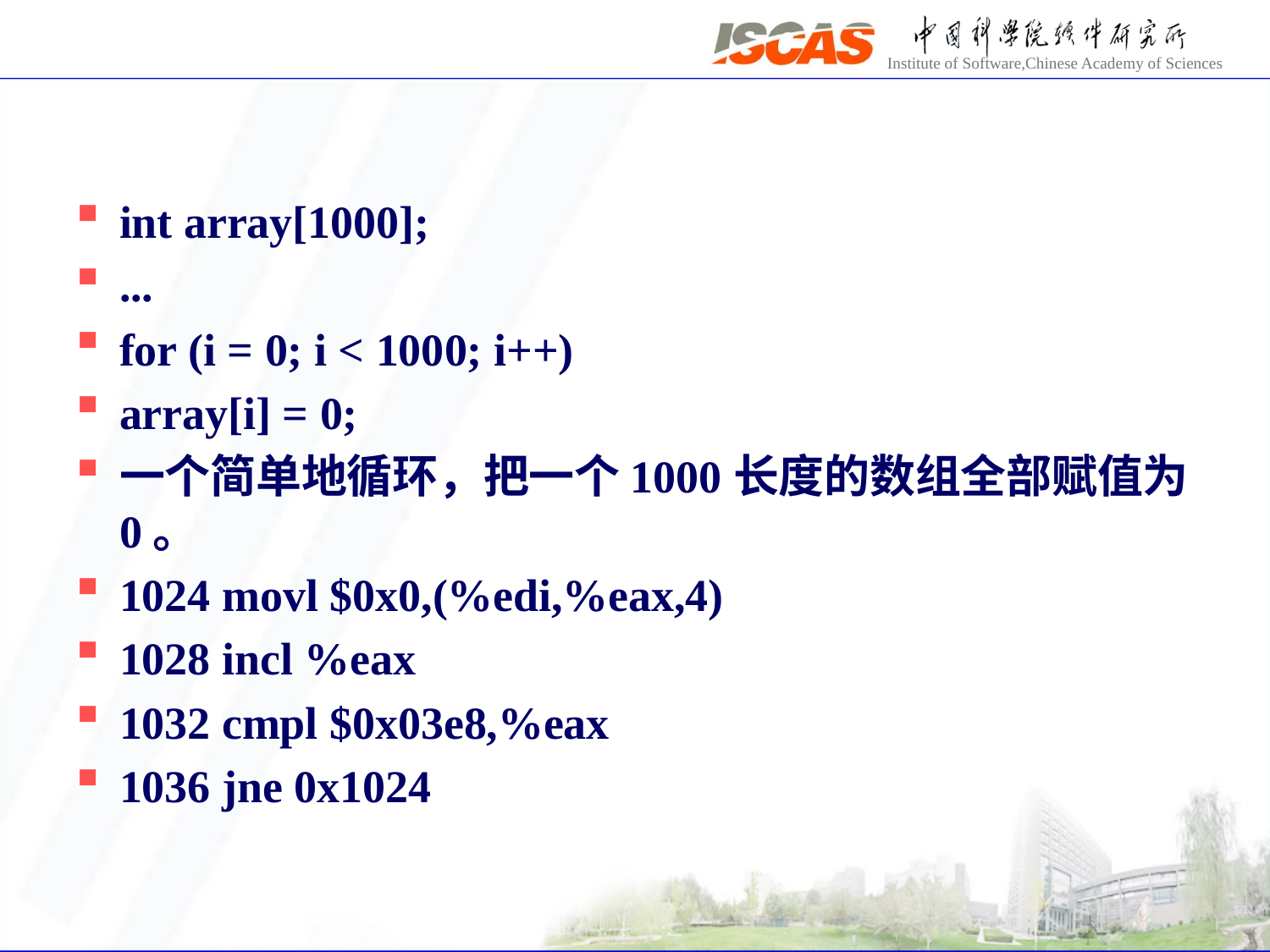

#
int array[1000];
...
for (i = 0; i < 1000; i++)
array[i] = 0;
一个简单地循环，把一个1000长度的数组全部赋值为0。
1024 movl $0x0,(%edi,%eax,4)
1028 incl %eax
1032 cmpl $0x03e8,%eax
1036 jne 0x1024